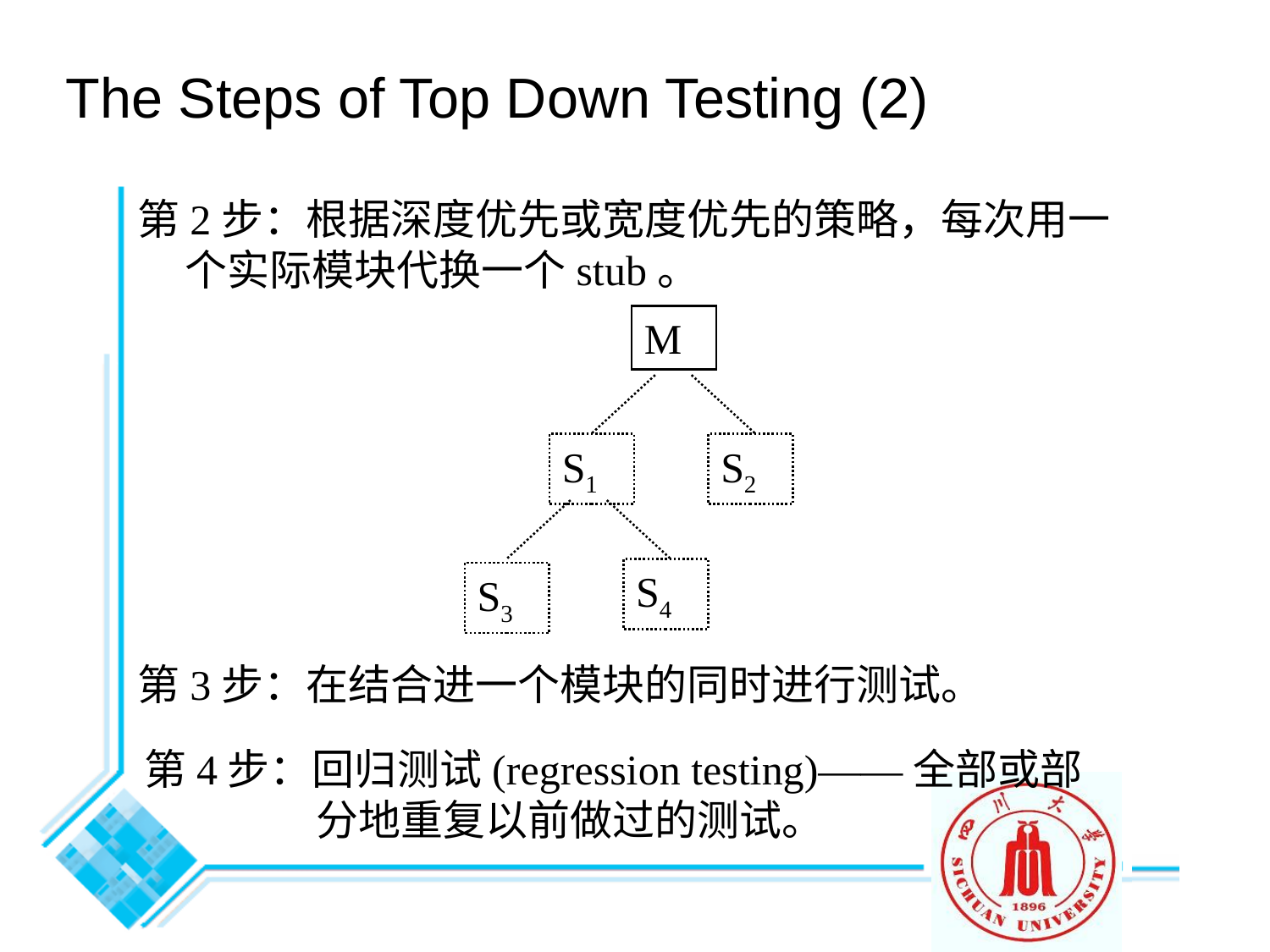

# The Steps of Top Down Testing (2)
第2步：根据深度优先或宽度优先的策略，每次用一个实际模块代换一个stub。
M

S1

S2

S4
S3
第3步：在结合进一个模块的同时进行测试。
第4步：回归测试(regression testing)——全部或部分地重复以前做过的测试。